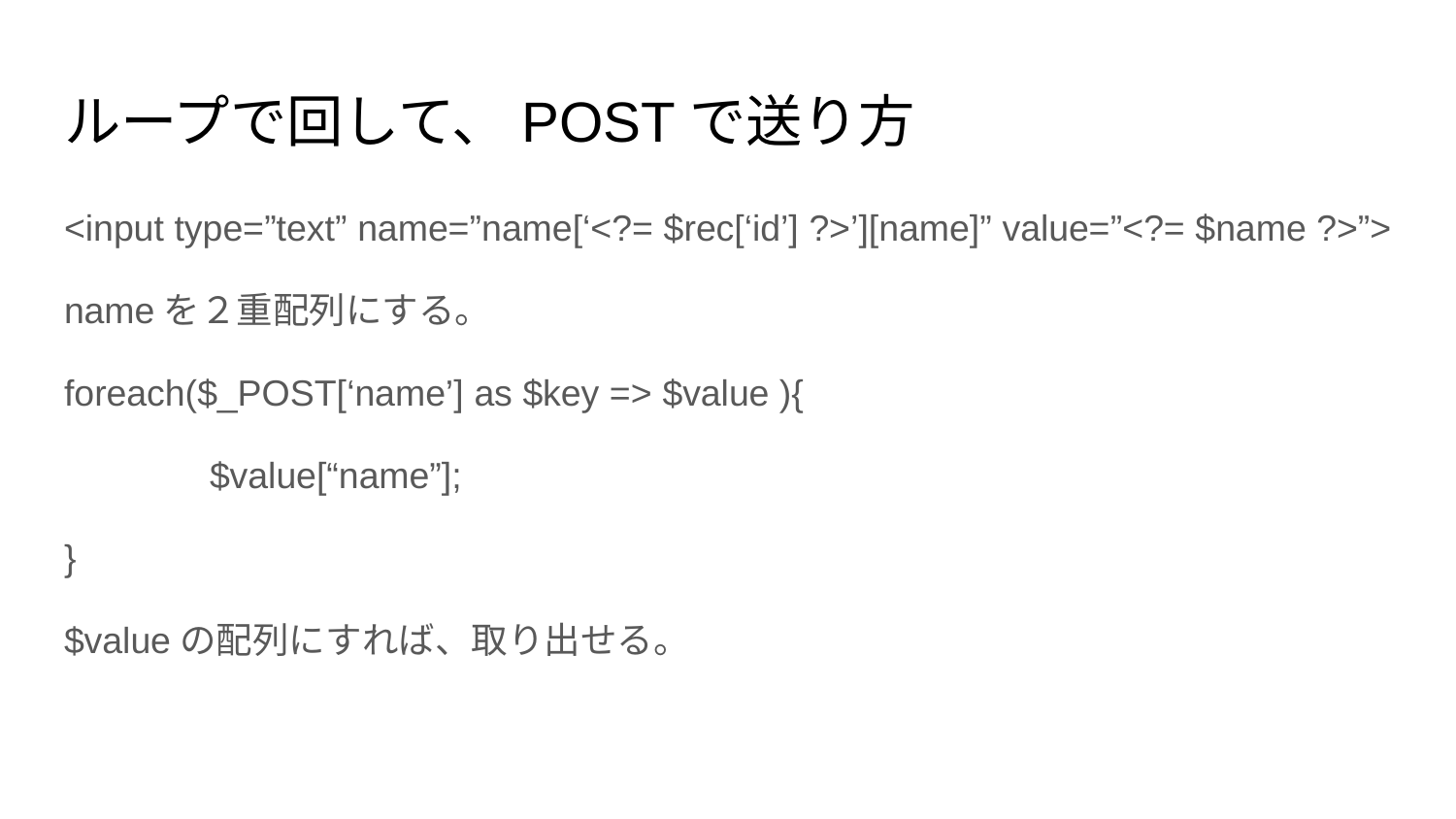

# ループで回して、POSTで送り方
<input type=”text” name=”name[‘<?= $rec[‘id’] ?>’][name]” value=”<?= $name ?>”>
nameを２重配列にする。
foreach($_POST[‘name’] as $key => $value ){
	$value[“name”];
}
$valueの配列にすれば、取り出せる。